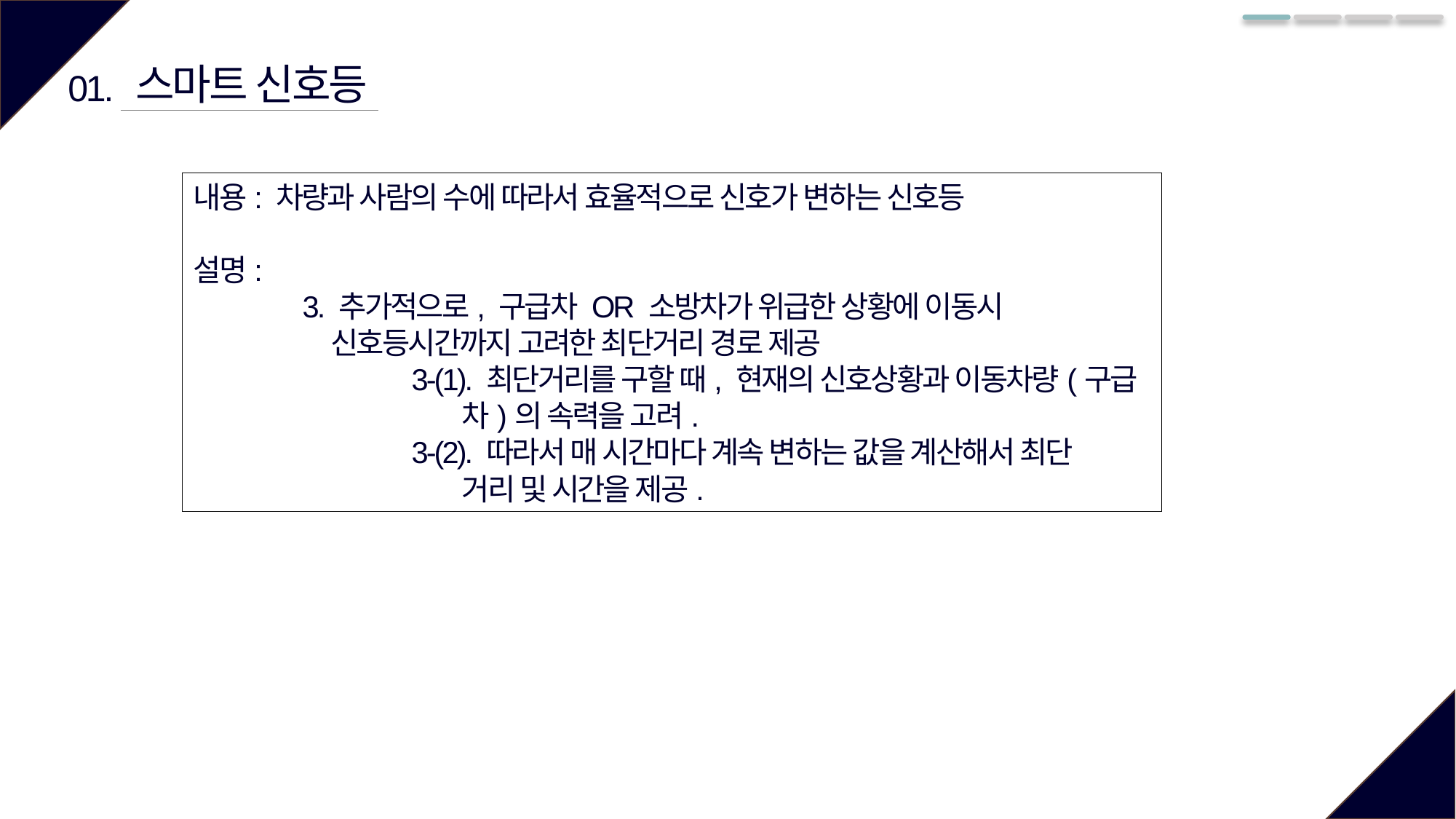

스마트 신호등
01.
내용: 차량과 사람의 수에 따라서 효율적으로 신호가 변하는 신호등

설명:
	3. 추가적으로, 구급차 OR 소방차가 위급한 상황에 이동시
	   신호등시간까지 고려한 최단거리 경로 제공
		3-(1). 최단거리를 구할 때, 현재의 신호상황과 이동차량(구급		        차)의 속력을 고려.
		3-(2). 따라서 매 시간마다 계속 변하는 값을 계산해서 최단		        거리 및 시간을 제공.